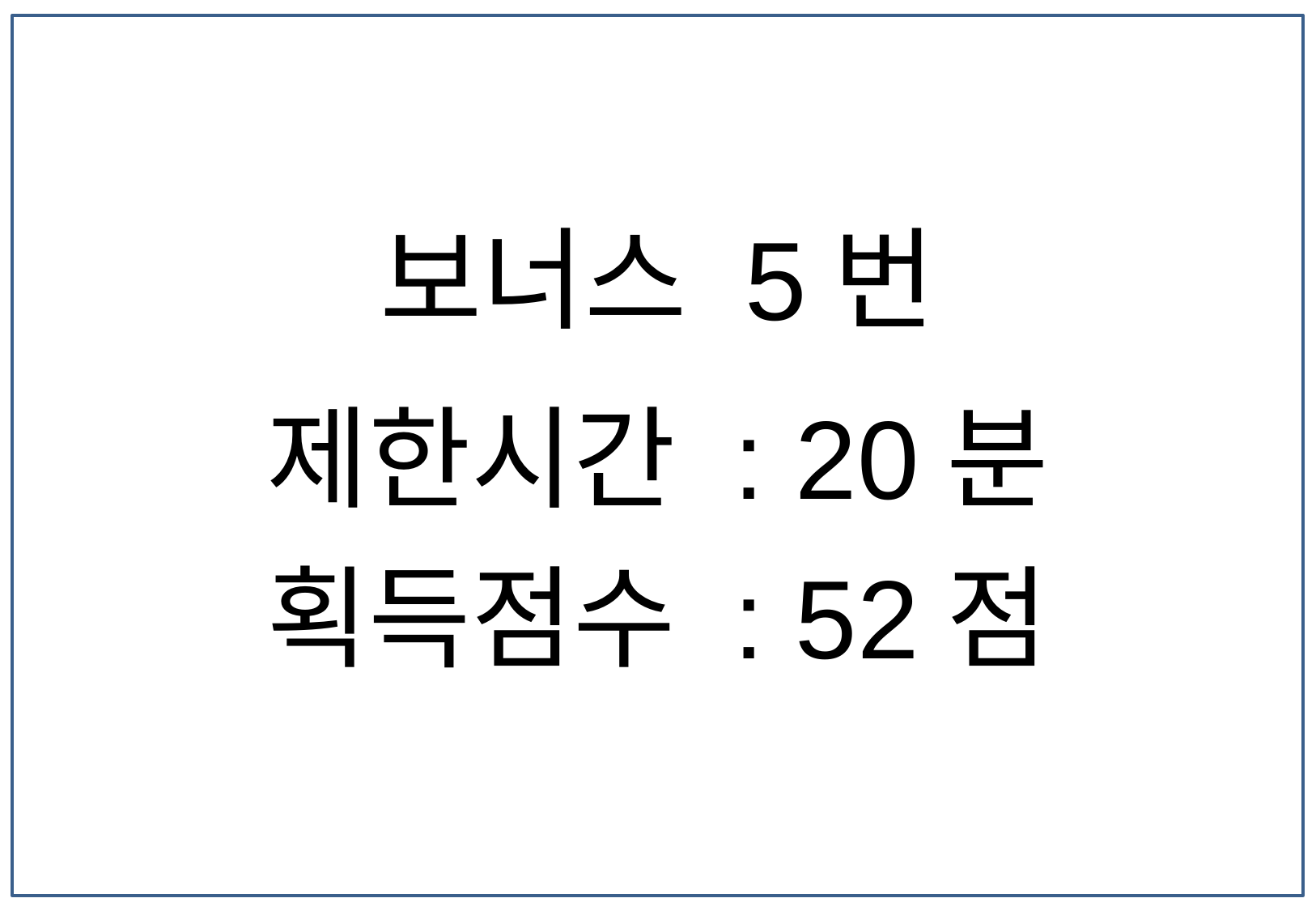

보너스 5번
제한시간 : 20분
획득점수 : 52점